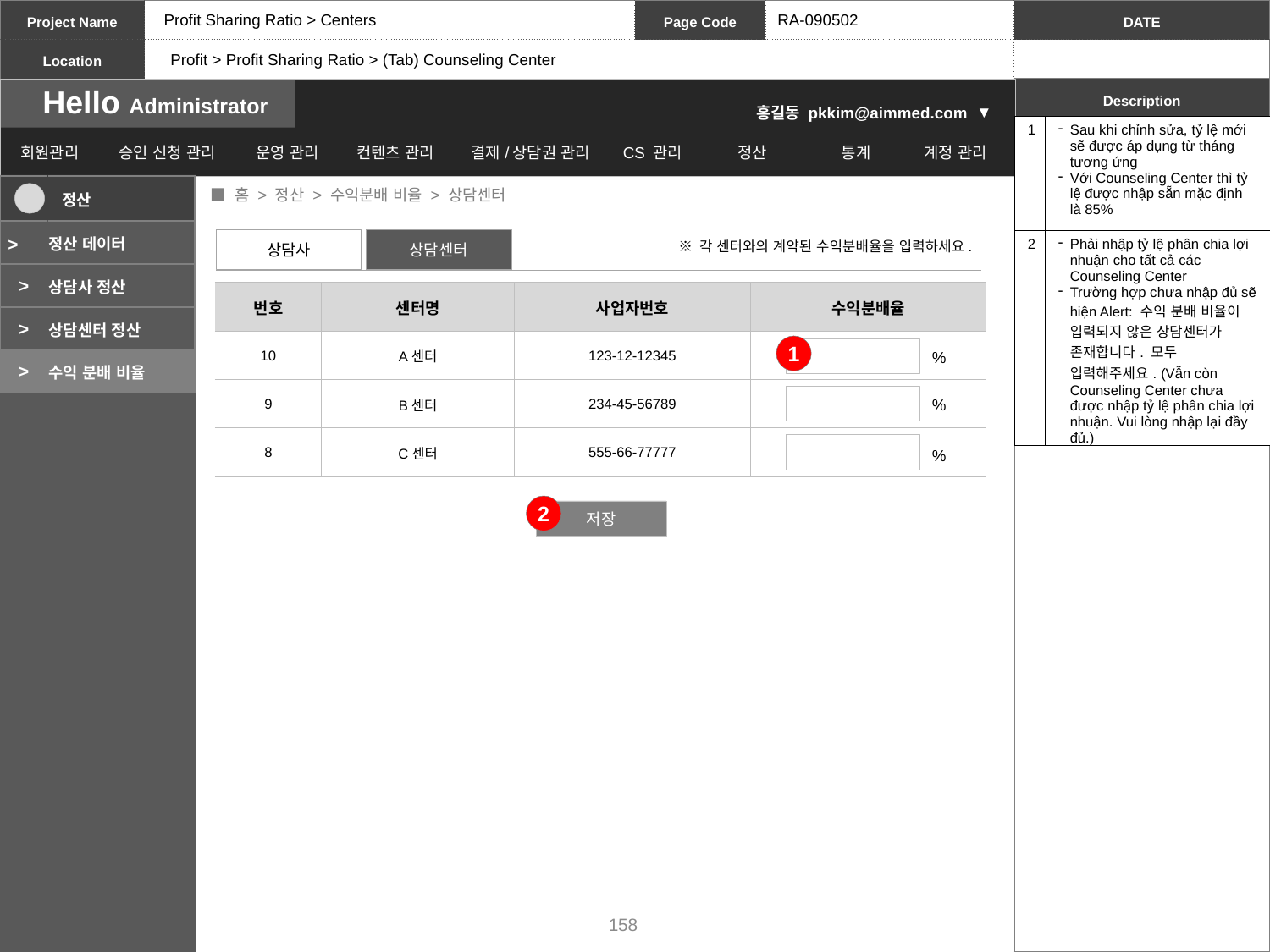

Profit Sharing Ratio > Centers
RA-090502
Profit > Profit Sharing Ratio > (Tab) Counseling Center
| 1 | Sau khi chỉnh sửa, tỷ lệ mới sẽ được áp dụng từ tháng tương ứng Với Counseling Center thì tỷ lệ được nhập sẵn mặc định là 85% |
| --- | --- |
| 2 | Phải nhập tỷ lệ phân chia lợi nhuận cho tất cả các Counseling Center Trường hợp chưa nhập đủ sẽ hiện Alert: 수익 분배 비율이 입력되지 않은 상담센터가 존재합니다. 모두 입력해주세요. (Vẫn còn Counseling Center chưa được nhập tỷ lệ phân chia lợi nhuận. Vui lòng nhập lại đầy đủ.) |
   ■ 홈 > 정산 > 수익분배 비율 > 상담센터

|  | 정산 |
| --- | --- |
| > | 정산 데이터 |
| > | 상담사 정산 |
| > | 상담센터 정산 |
| > | 수익 분배 비율 |

상담사
상담센터
※ 각 센터와의 계약된 수익분배율을 입력하세요.
| 번호 | 센터명 | 사업자번호 | 수익분배율 |
| --- | --- | --- | --- |
| 10 | A센터 | 123-12-12345 |  |
| 9 | B센터 | 234-45-56789 |  |
| 8 | C센터 | 555-66-77777 |  |
1

%

%

%
2
저장
158